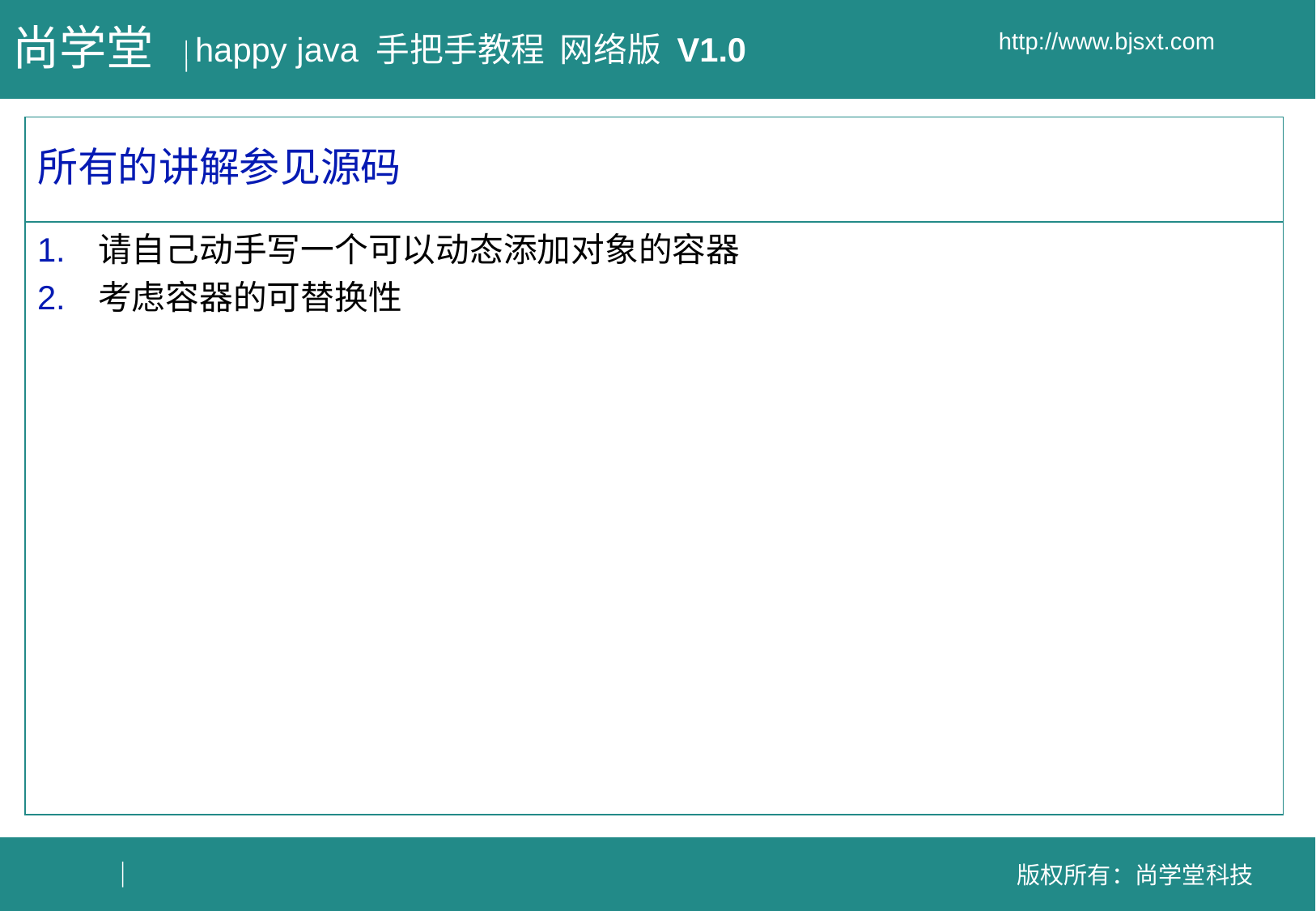

# 所有的讲解参见源码
请自己动手写一个可以动态添加对象的容器
考虑容器的可替换性